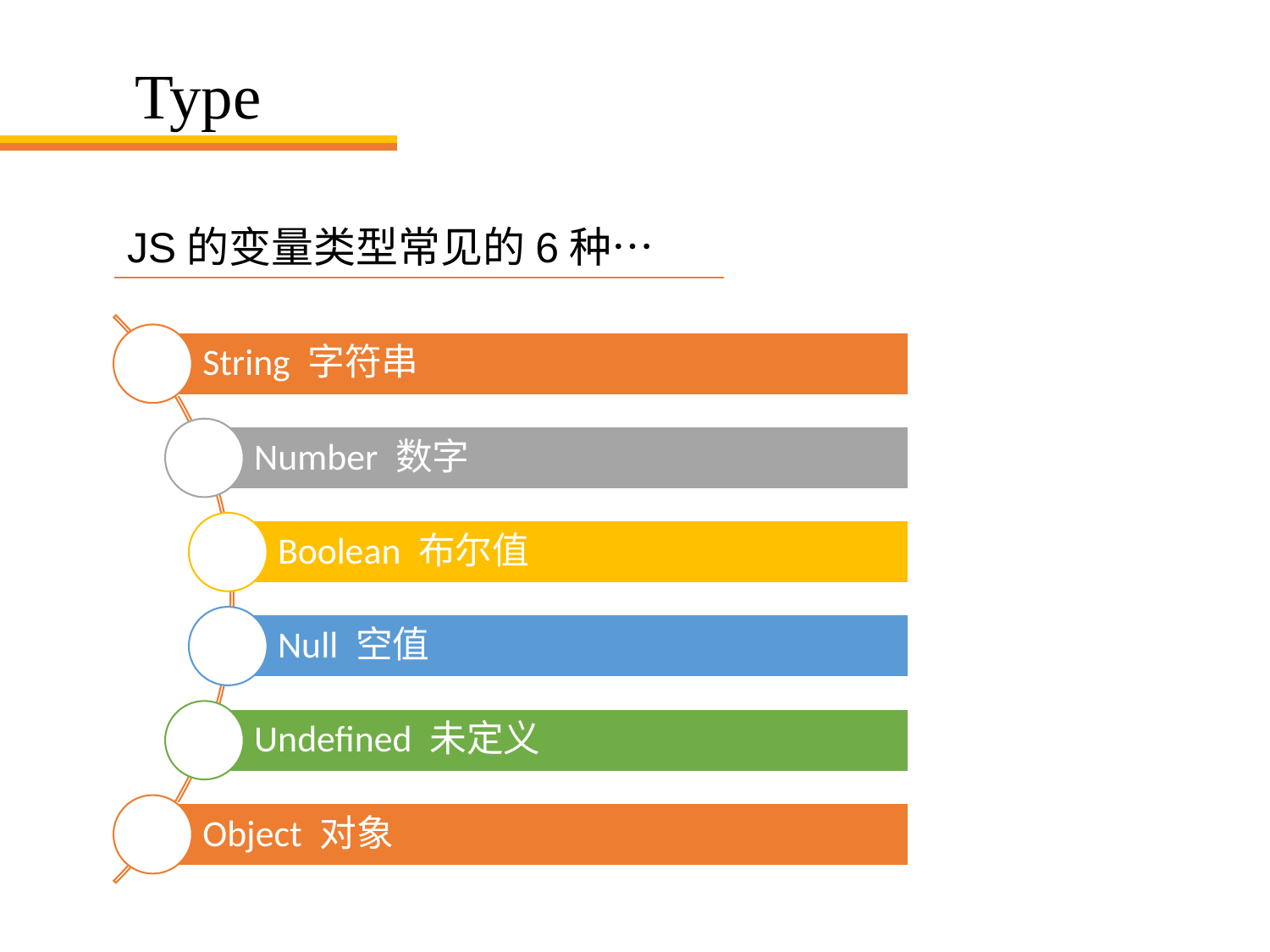

# Type
JS的变量类型常见的6种…
String 字符串
Number 数字
Boolean 布尔值
Null 空值
Undefined 未定义
Object 对象